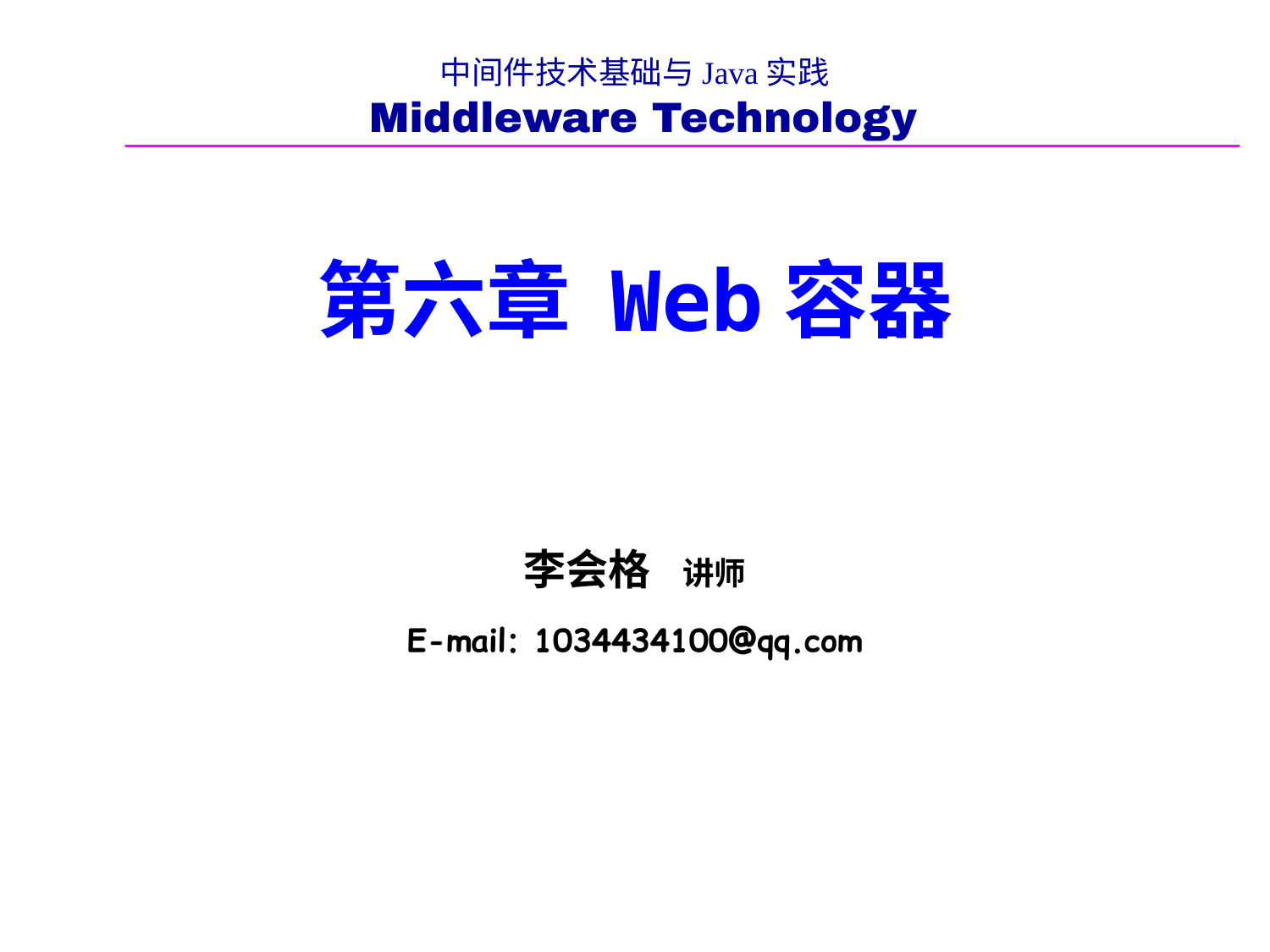

中间件技术基础与Java实践
 Middleware Technology
# 第六章 Web容器
李会格  讲师
E-mail: 1034434100@qq.com

1